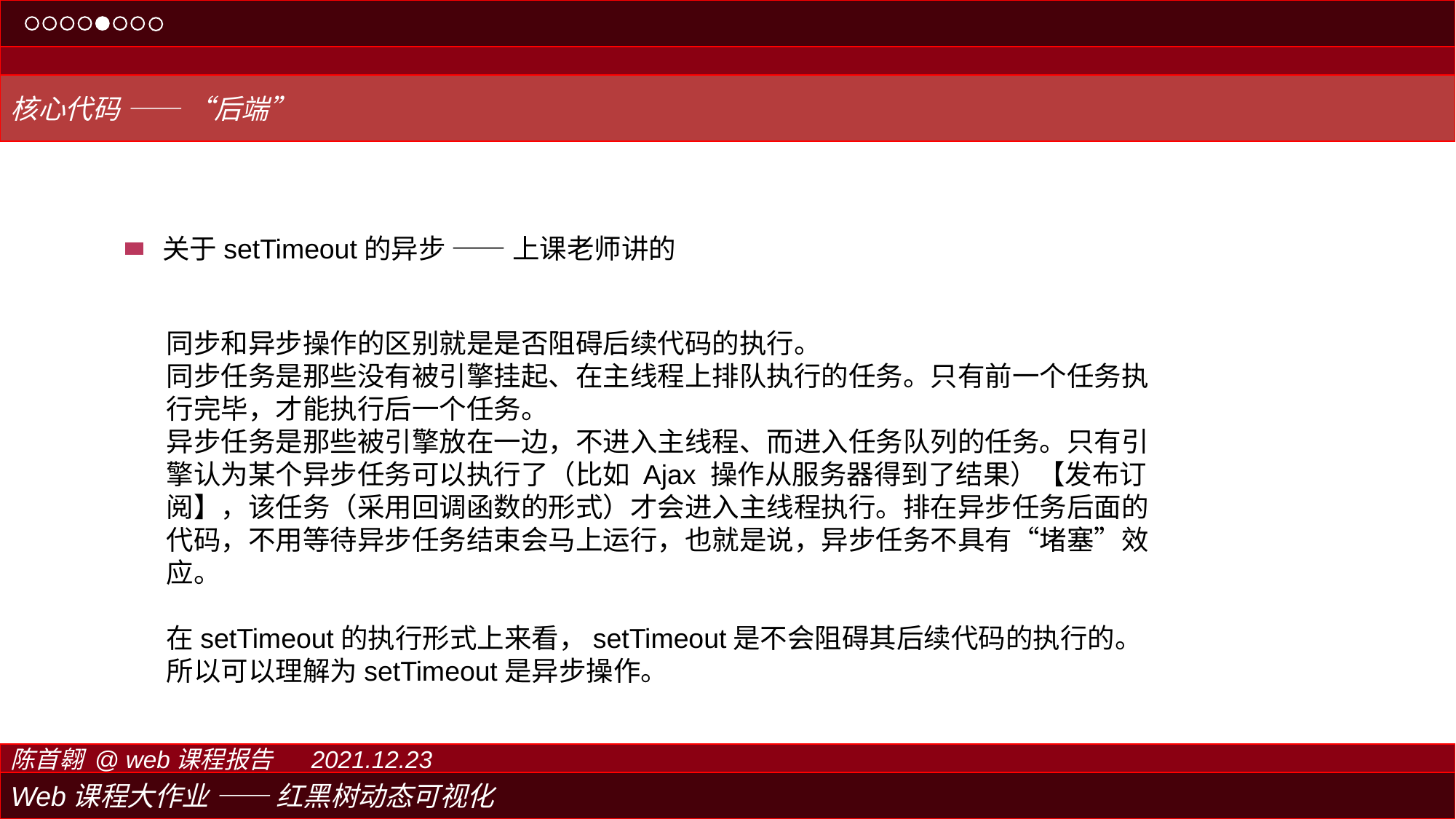

核心代码 —— “后端”
关于setTimeout的异步 —— 上课老师讲的

同步和异步操作的区别就是是否阻碍后续代码的执行。
同步任务是那些没有被引擎挂起、在主线程上排队执行的任务。只有前一个任务执行完毕，才能执行后一个任务。
异步任务是那些被引擎放在一边，不进入主线程、而进入任务队列的任务。只有引擎认为某个异步任务可以执行了（比如 Ajax 操作从服务器得到了结果）【发布订阅】，该任务（采用回调函数的形式）才会进入主线程执行。排在异步任务后面的代码，不用等待异步任务结束会马上运行，也就是说，异步任务不具有“堵塞”效应。
在setTimeout的执行形式上来看，setTimeout是不会阻碍其后续代码的执行的。所以可以理解为setTimeout是异步操作。
陈首翱 @ web课程报告      2021.12.23
Web课程大作业 —— 红黑树动态可视化